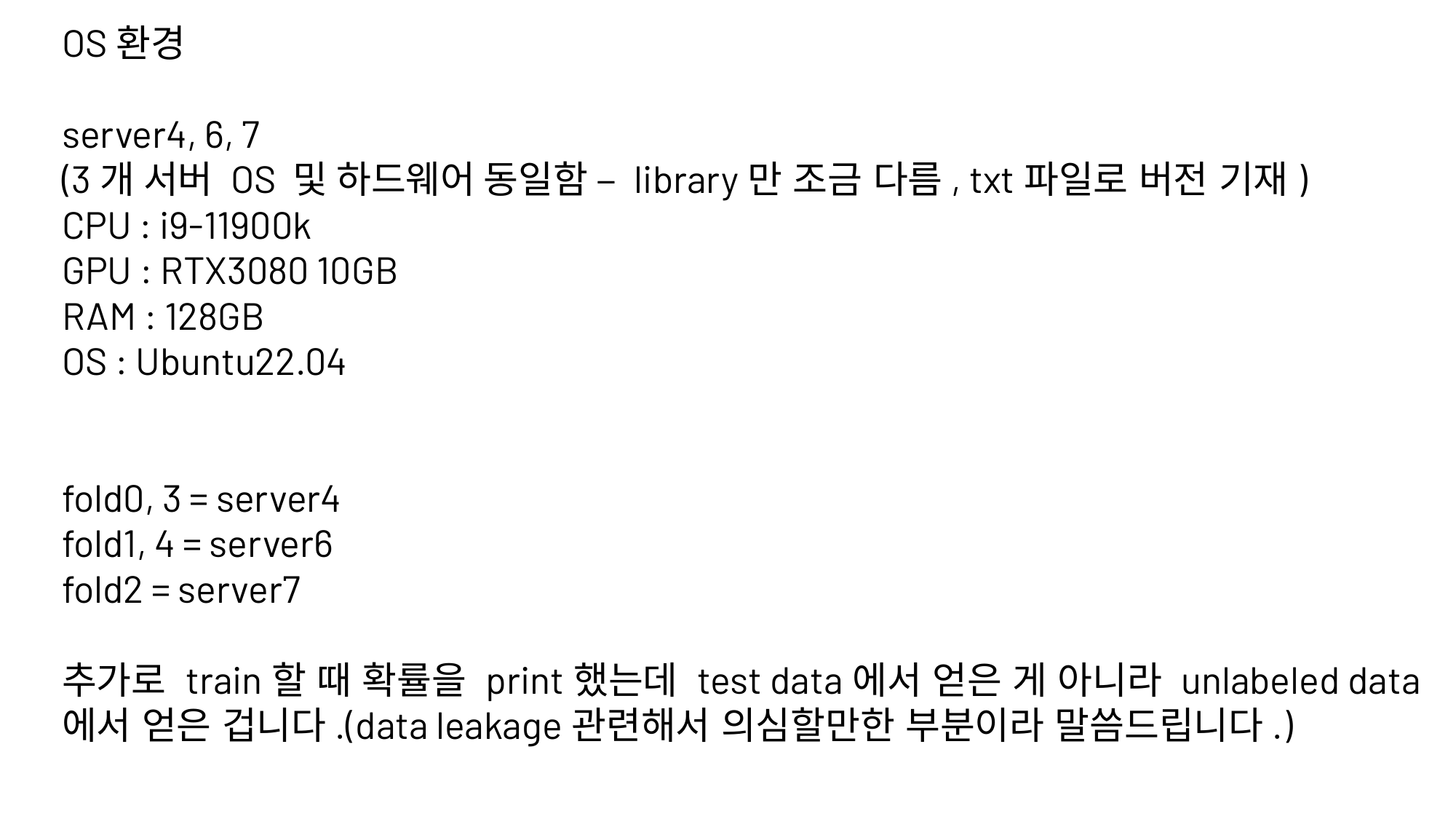

OS환경

server4, 6, 7
(3개 서버 OS 및 하드웨어 동일함 – library만 조금 다름, txt파일로 버전 기재)
CPU : i9-11900k
GPU : RTX3080 10GB
RAM : 128GB
OS : Ubuntu22.04

fold0, 3 = server4
fold1, 4 = server6
fold2 = server7

추가로 train할 때 확률을 print했는데 test data에서 얻은 게 아니라 unlabeled data
에서 얻은 겁니다.(data leakage관련해서 의심할만한 부분이라 말씀드립니다.)